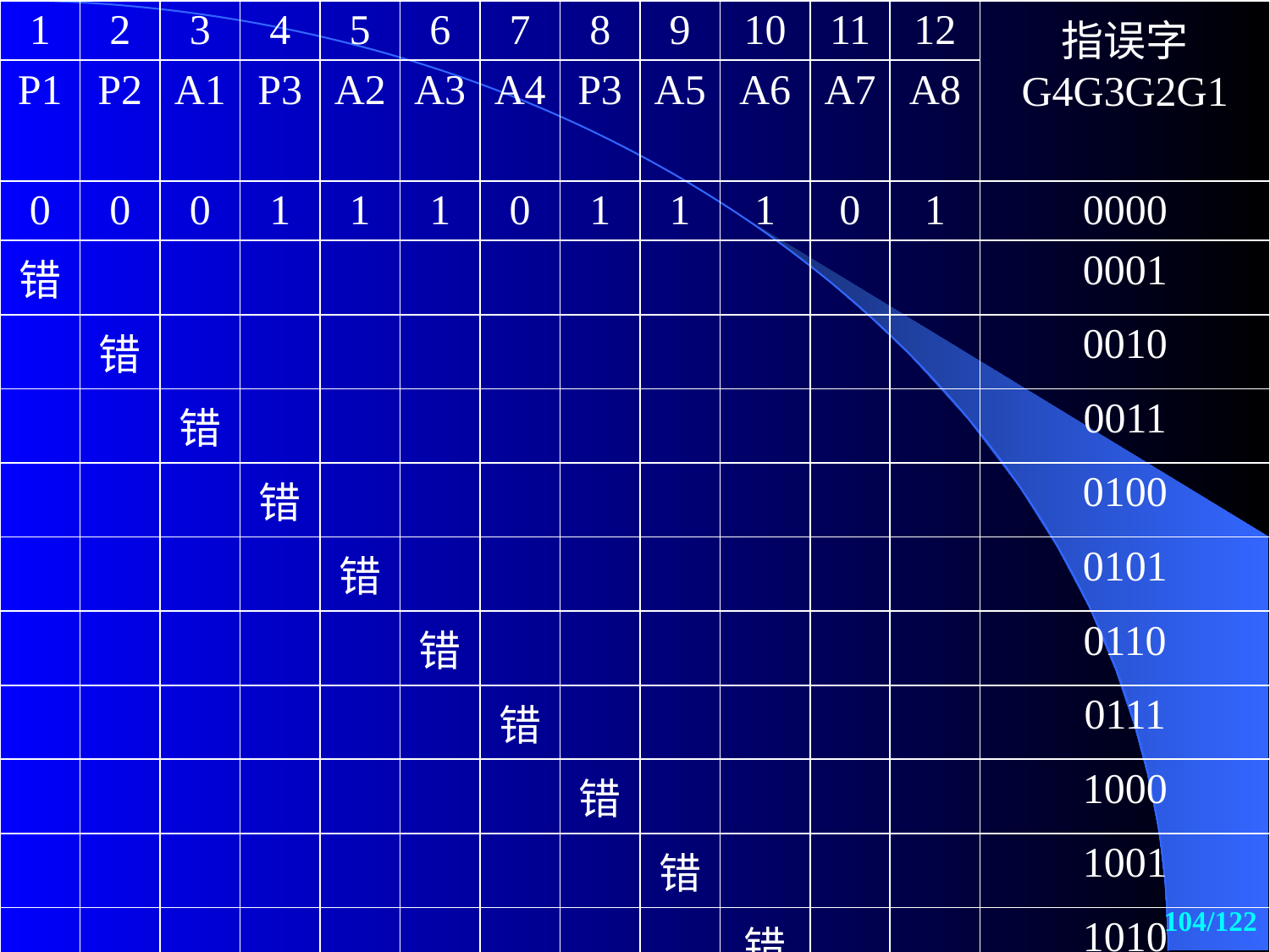

| 1 | 2 | 3 | 4 | 5 | 6 | 7 | 8 | 9 | 10 | 11 | 12 | 指误字 G4G3G2G1 |
| --- | --- | --- | --- | --- | --- | --- | --- | --- | --- | --- | --- | --- |
| P1 | P2 | A1 | P3 | A2 | A3 | A4 | P3 | A5 | A6 | A7 | A8 |  |
| 0 | 0 | 0 | 1 | 1 | 1 | 0 | 1 | 1 | 1 | 0 | 1 | 0000 |
| 错 |  |  |  |  |  |  |  |  |  |  |  | 0001 |
|  | 错 |  |  |  |  |  |  |  |  |  |  | 0010 |
|  |  | 错 |  |  |  |  |  |  |  |  |  | 0011 |
|  |  |  | 错 |  |  |  |  |  |  |  |  | 0100 |
|  |  |  |  | 错 |  |  |  |  |  |  |  | 0101 |
|  |  |  |  |  | 错 |  |  |  |  |  |  | 0110 |
|  |  |  |  |  |  | 错 |  |  |  |  |  | 0111 |
|  |  |  |  |  |  |  | 错 |  |  |  |  | 1000 |
|  |  |  |  |  |  |  |  | 错 |  |  |  | 1001 |
|  |  |  |  |  |  |  |  |  | 错 |  |  | 1010 |
|  |  |  |  |  |  |  |  |  |  | 错 |  | 1011 |
|  |  |  |  |  |  |  |  |  |  |  | 错 | 1100 |
104/122